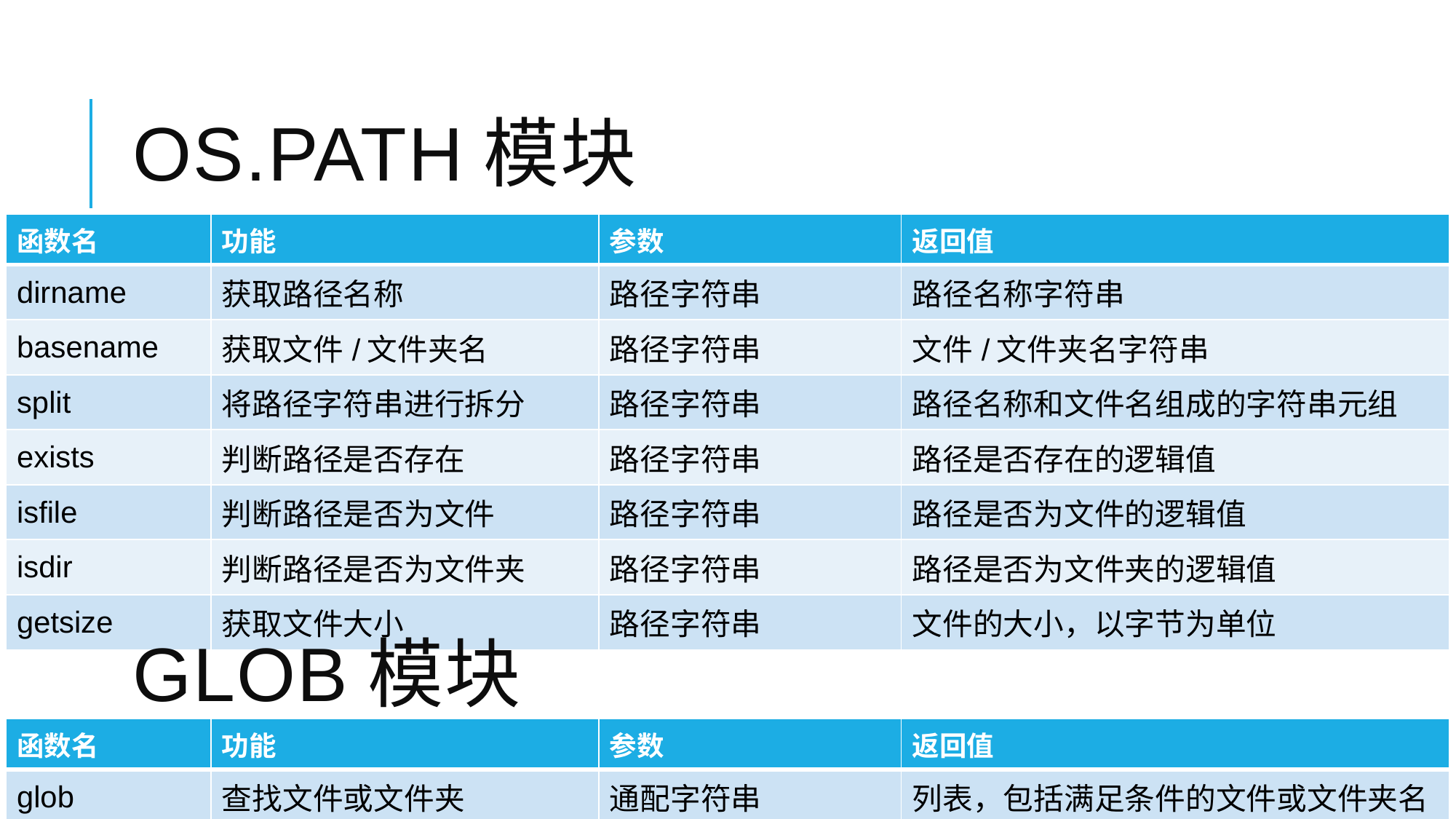

# OS.path模块
| 函数名 | 功能 | 参数 | 返回值 |
| --- | --- | --- | --- |
| dirname | 获取路径名称 | 路径字符串 | 路径名称字符串 |
| basename | 获取文件/文件夹名 | 路径字符串 | 文件/文件夹名字符串 |
| split | 将路径字符串进行拆分 | 路径字符串 | 路径名称和文件名组成的字符串元组 |
| exists | 判断路径是否存在 | 路径字符串 | 路径是否存在的逻辑值 |
| isfile | 判断路径是否为文件 | 路径字符串 | 路径是否为文件的逻辑值 |
| isdir | 判断路径是否为文件夹 | 路径字符串 | 路径是否为文件夹的逻辑值 |
| getsize | 获取文件大小 | 路径字符串 | 文件的大小，以字节为单位 |
涉及文件夹和文件处理的模块主要有四个：os, os.path, glob和shutil。每个模块相关函数如下表：
glob模块
| 函数名 | 功能 | 参数 | 返回值 |
| --- | --- | --- | --- |
| glob | 查找文件或文件夹 | 通配字符串 | 列表，包括满足条件的文件或文件夹名 |